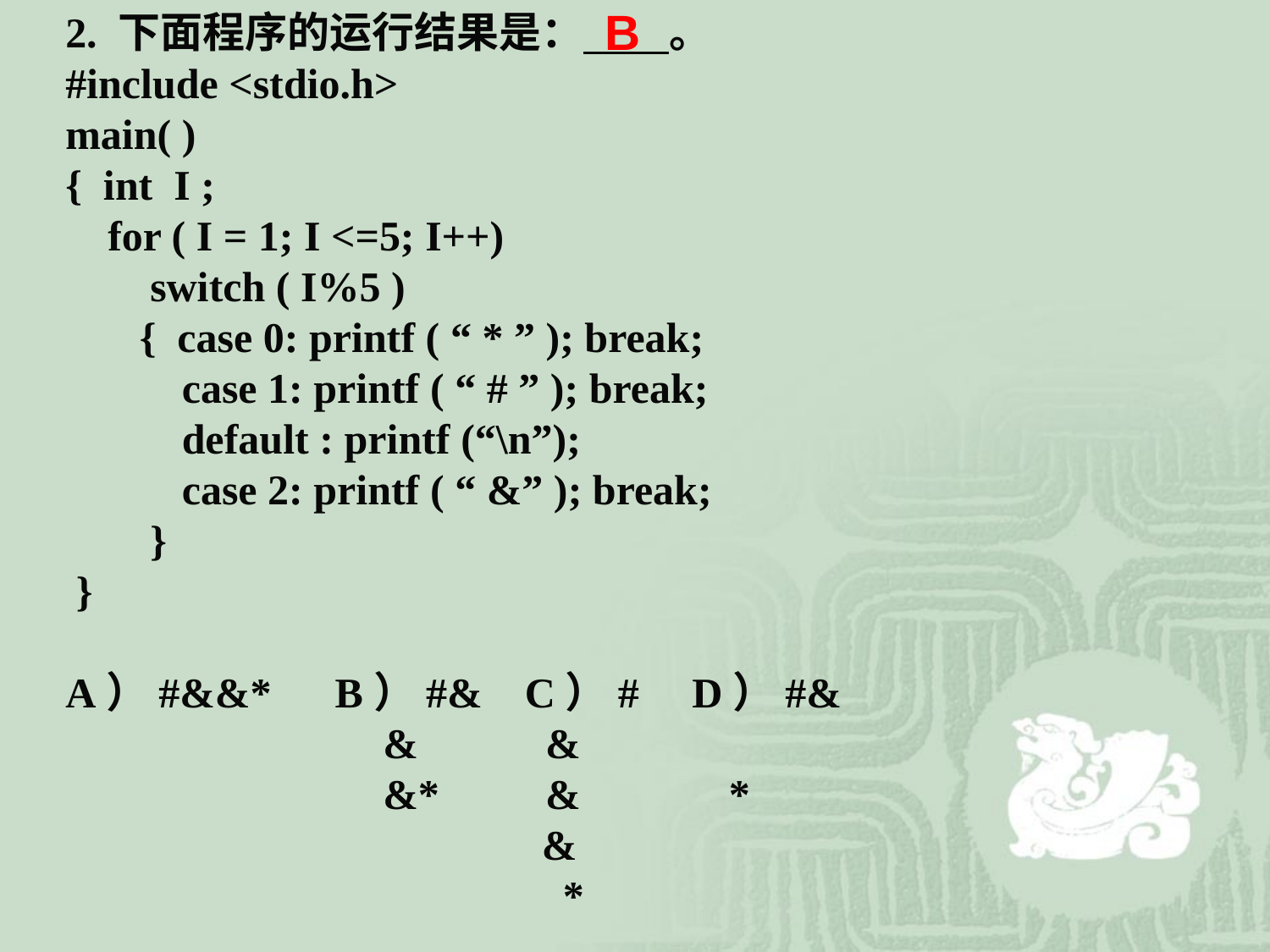

B
2. 下面程序的运行结果是：         。
#include <stdio.h>
main( )
{  int  I ;
    for ( I = 1; I <=5; I++)
        switch ( I%5 )
       {  case 0: printf ( “ * ” ); break;
           case 1: printf ( “ # ” ); break;
           default : printf (“\n”);
           case 2: printf ( “ &” ); break;
        }
 }

A）#&&*      B）#&    C）#     D）#&
                              &            &
                              &*          &              *
                                             &
                                               *